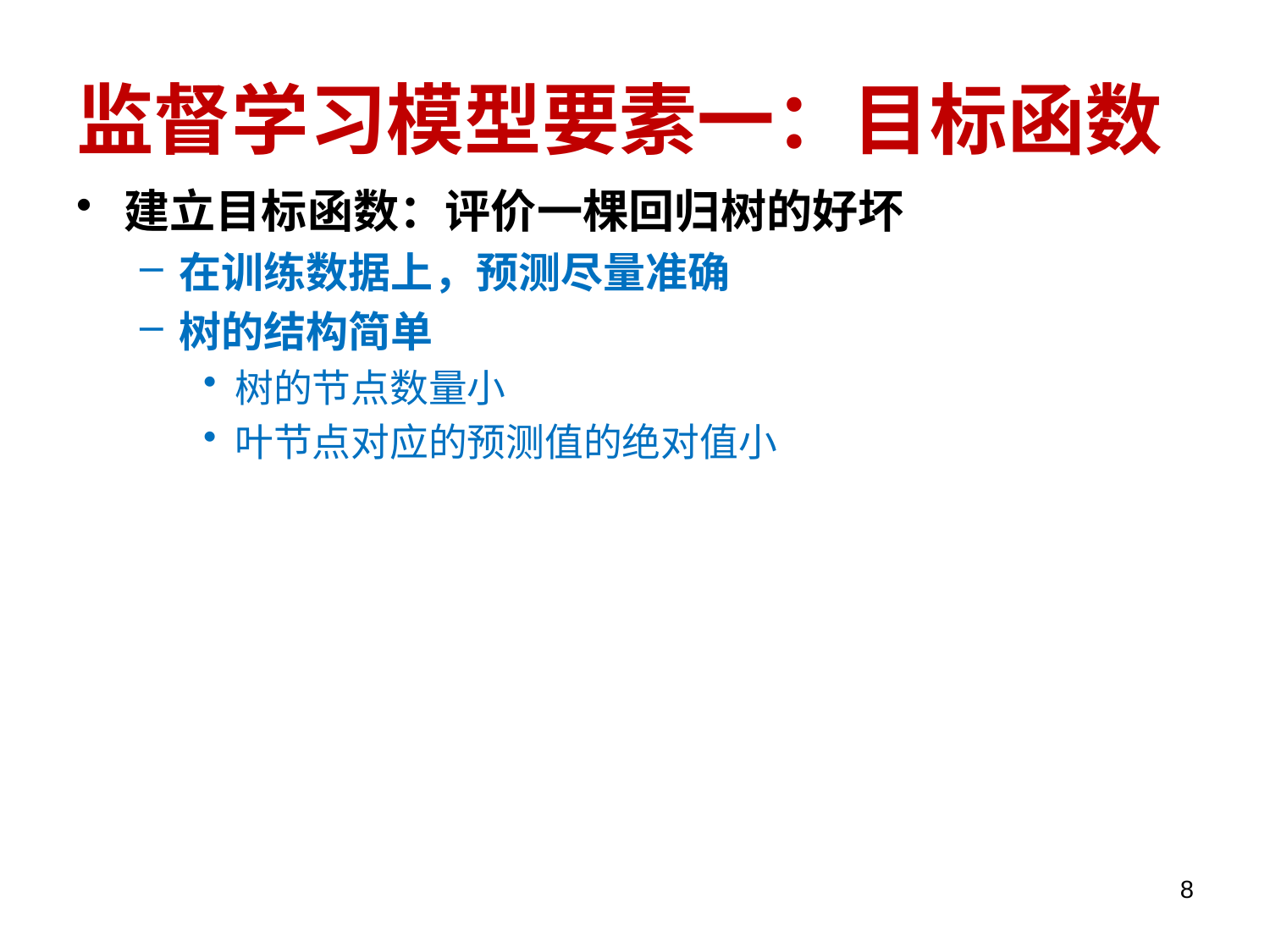

# 监督学习模型要素一：目标函数
建立目标函数：评价一棵回归树的好坏
在训练数据上，预测尽量准确
树的结构简单
树的节点数量小
叶节点对应的预测值的绝对值小

8